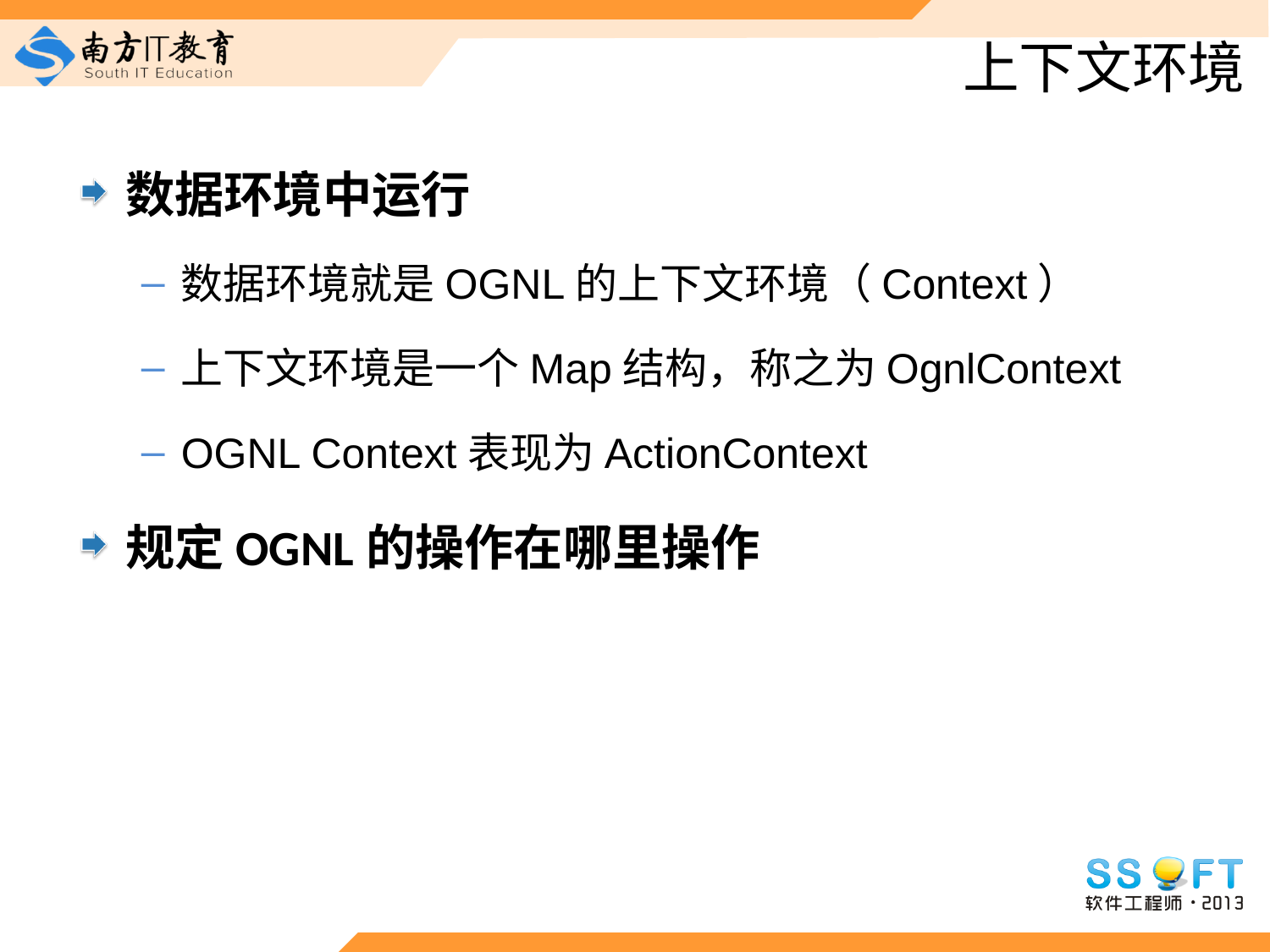

# 上下文环境
数据环境中运行
数据环境就是OGNL的上下文环境（Context）
上下文环境是一个Map结构，称之为OgnlContext
OGNL Context表现为ActionContext
规定OGNL的操作在哪里操作